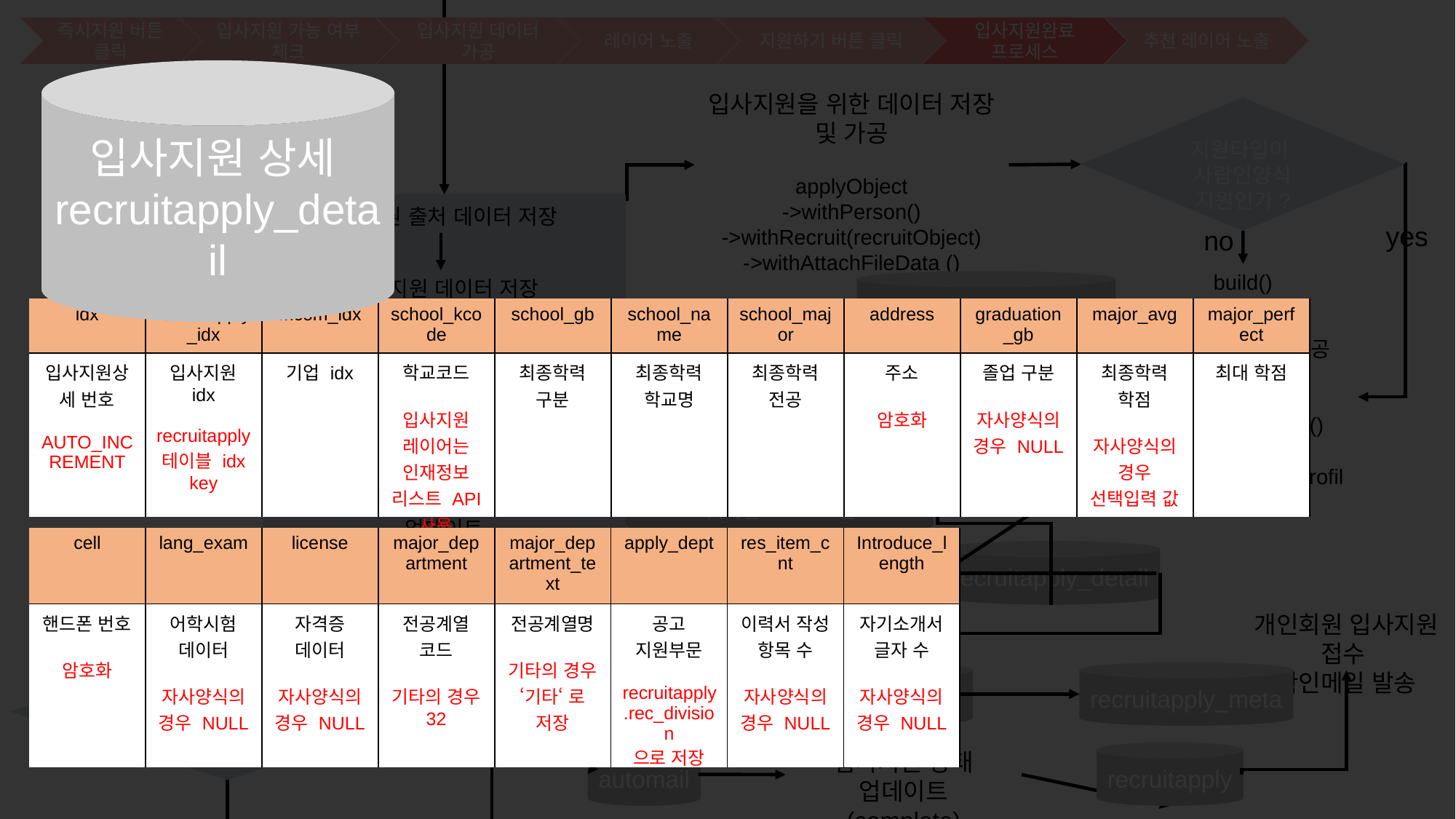

지원하기 버튼 클릭
입사지원완료 프로세스
레이어 노출
즉시지원 버튼 클릭
입사지원 가능 여부 체크
입사지원 데이터 가공
추천 레이어 노출
입사지원 상세recruitapply_detail
입사지원을 위한 데이터 저장 및 가공

applyObject
->withPerson()
->withRecruit(recruitObject)
->withAttachFileData ()
지원타입이
사람인양식 지원인가?
Try
입사지원 출처 데이터 저장
입사지원 데이터 저장
입사지원 메일 데이터 생성
입사지원 완료 후 메일 발송
입사지원 완료 상태 업데이트
yes
no
build()
recruitapply_track_log
| idx | recruitapply\_idx | mcom\_idx | school\_kcode | school\_gb | school\_name | school\_major | address | graduation\_gb | major\_avg | major\_perfect |
| --- | --- | --- | --- | --- | --- | --- | --- | --- | --- | --- |
| 입사지원상세 번호 AUTO\_INCREMENT | 입사지원 idx recruitapply 테이블 idx key | 기업 idx | 학교코드 입사지원 레이어는 인재정보 리스트 API 사용 | 최종학력 구분 | 최종학력 학교명 | 최종학력 전공 | 주소 암호화 | 졸업 구분 자사양식의 경우 NULL | 최종학력 학점 자사양식의 경우 선택입력 값 | 최대 학점 |
데이터 저장 및 가공

applyObject
->withResumes()
->widhCandidateProfile()
입사지원 출처 데이터 저장
입사지원 데이터 저장
recruitapply
recruit_apply_hire_reason
recruitapply_interview_answer
| cell | lang\_exam | license | major\_department | major\_department\_text | apply\_dept | res\_item\_cnt | Introduce\_length |
| --- | --- | --- | --- | --- | --- | --- | --- |
| 핸드폰 번호 암호화 | 어학시험 데이터 자사양식의 경우 NULL | 자격증 데이터 자사양식의 경우 NULL | 전공계열 코드 기타의 경우 32 | 전공계열명 기타의 경우 ‘기타‘ 로 저장 | 공고 지원부문 recruitapply.rec\_division 으로 저장 | 이력서 작성 항목 수 자사양식의 경우 NULL | 자기소개서 글자 수 자사양식의 경우 NULL |
recruitapply_detail
입사지원 메일 데이터 생성
개인회원 입사지원 접수
확인메일 발송
Catch (InvalidDataException)
recruitapplyfile
recruitapply_meta
입사지원 메일 데이터 저장
입사지원 상태 업데이트
(complete)
recruitapply
automail